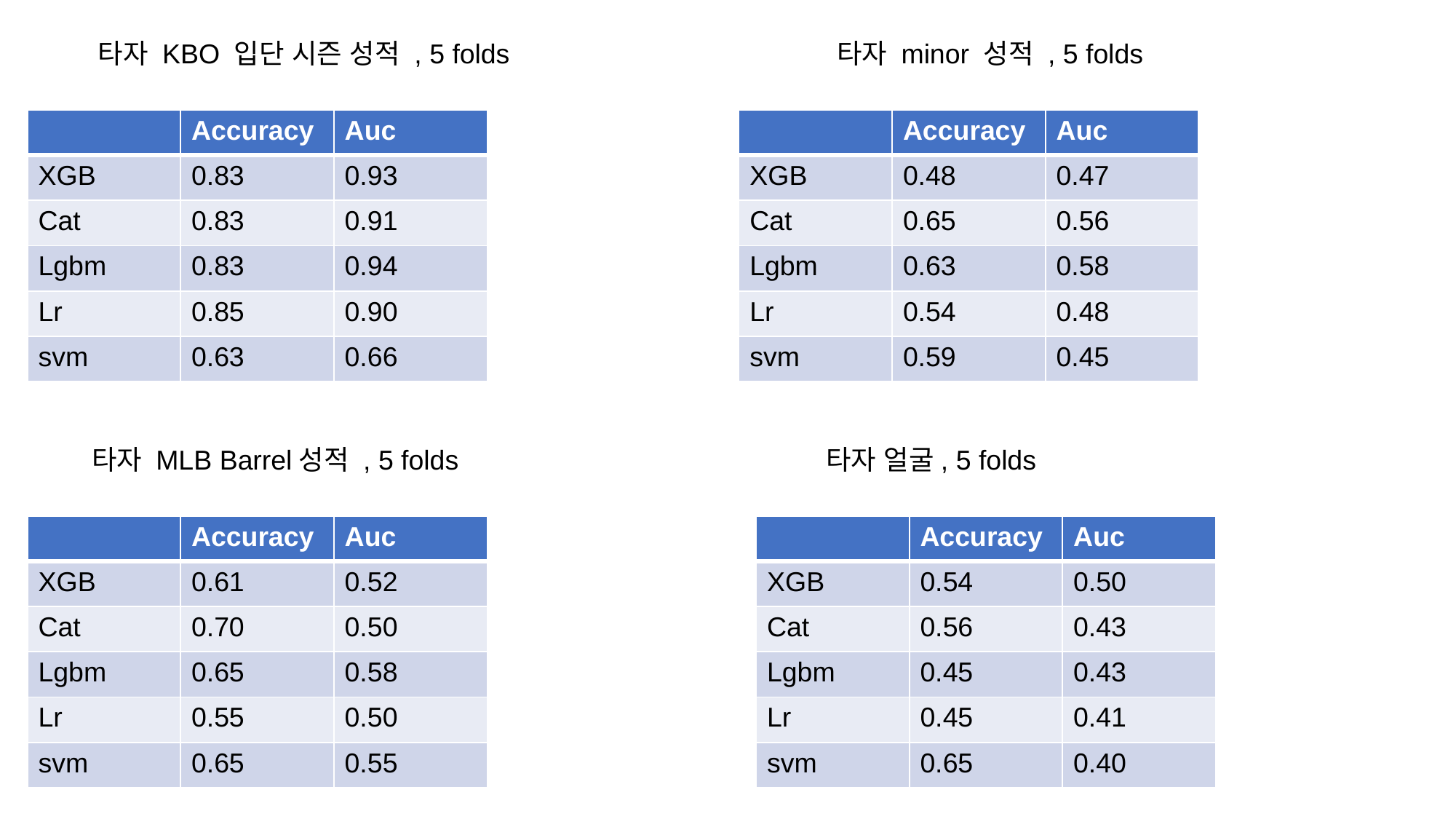

타자 KBO 입단 시즌 성적 , 5 folds
타자 minor 성적 , 5 folds
|  | Accuracy | Auc |
| --- | --- | --- |
| XGB | 0.83 | 0.93 |
| Cat | 0.83 | 0.91 |
| Lgbm | 0.83 | 0.94 |
| Lr | 0.85 | 0.90 |
| svm | 0.63 | 0.66 |
|  | Accuracy | Auc |
| --- | --- | --- |
| XGB | 0.48 | 0.47 |
| Cat | 0.65 | 0.56 |
| Lgbm | 0.63 | 0.58 |
| Lr | 0.54 | 0.48 |
| svm | 0.59 | 0.45 |
타자 MLB Barrel성적 , 5 folds
타자 얼굴, 5 folds
|  | Accuracy | Auc |
| --- | --- | --- |
| XGB | 0.61 | 0.52 |
| Cat | 0.70 | 0.50 |
| Lgbm | 0.65 | 0.58 |
| Lr | 0.55 | 0.50 |
| svm | 0.65 | 0.55 |
|  | Accuracy | Auc |
| --- | --- | --- |
| XGB | 0.54 | 0.50 |
| Cat | 0.56 | 0.43 |
| Lgbm | 0.45 | 0.43 |
| Lr | 0.45 | 0.41 |
| svm | 0.65 | 0.40 |